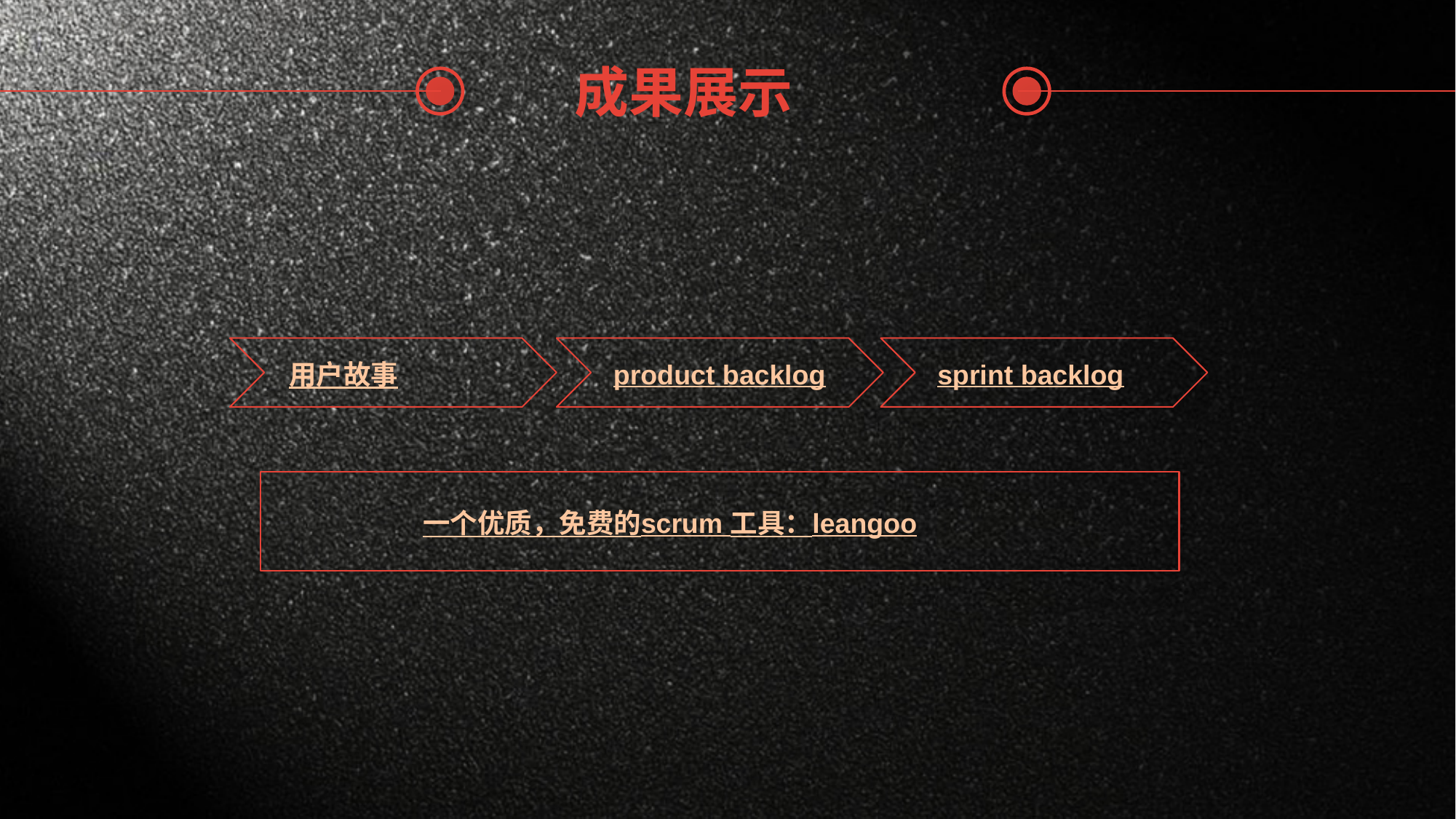

成果展示

用户故事
sprint backlog
product backlog

一个优质，免费的scrum 工具：leangoo